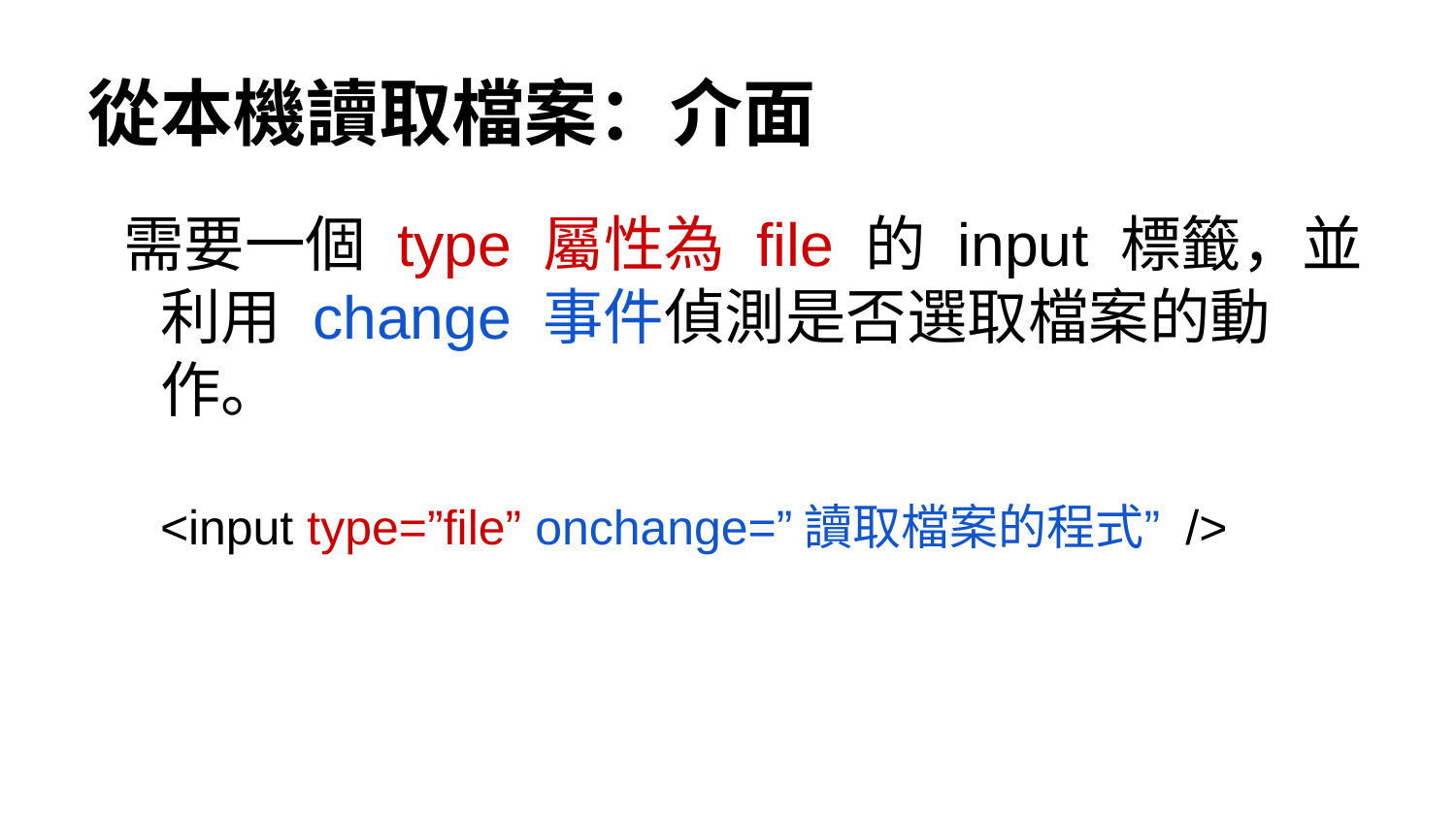

# 從本機讀取檔案：介面
需要一個 type 屬性為 file 的 input 標籤，並利用 change 事件偵測是否選取檔案的動作。
<input type=”file” onchange=”讀取檔案的程式” />